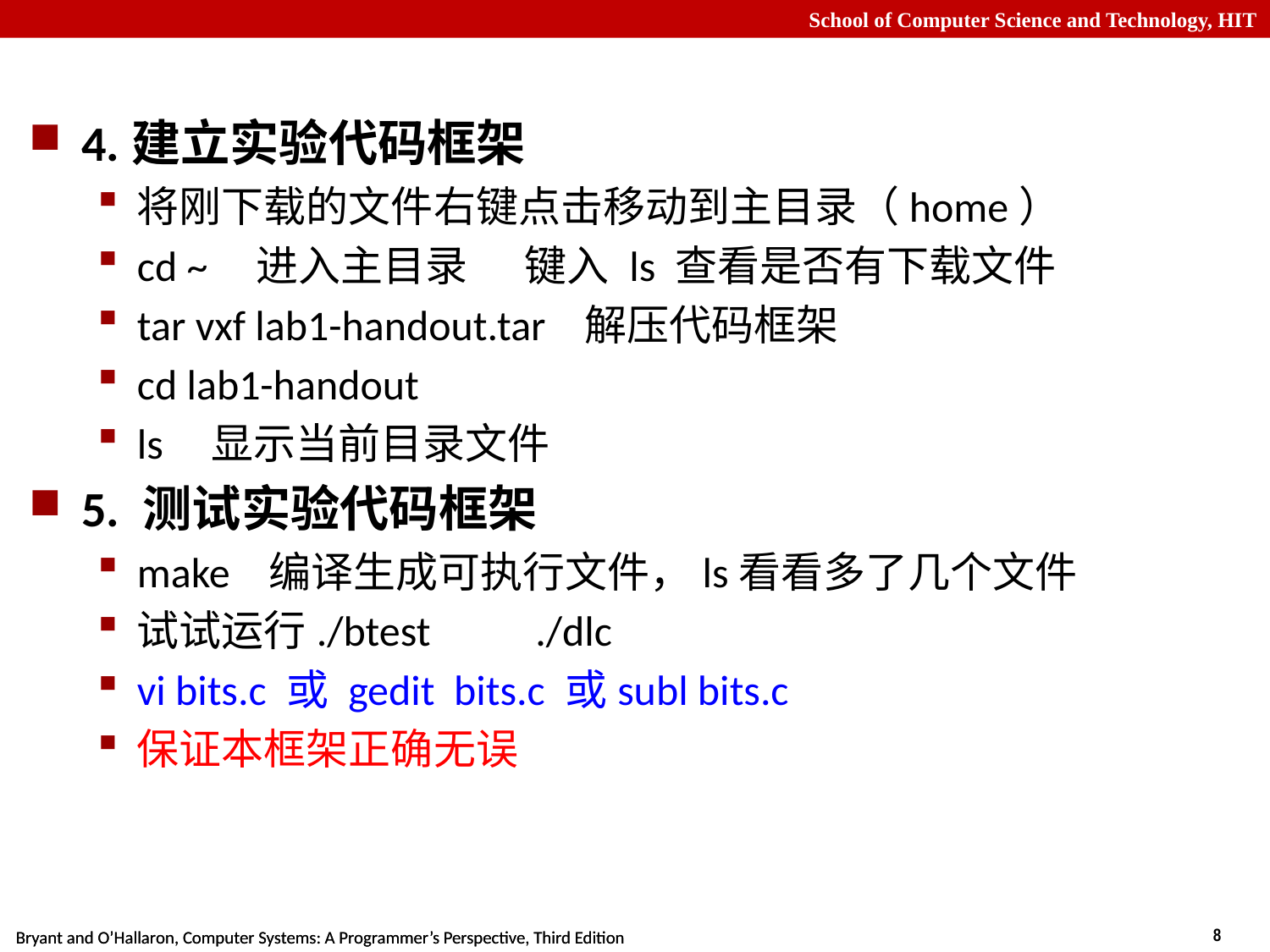

4.建立实验代码框架
将刚下载的文件右键点击移动到主目录（home）
cd ~    进入主目录      键入 ls 查看是否有下载文件
tar vxf lab1-handout.tar   解压代码框架
cd lab1-handout
ls    显示当前目录文件
5. 测试实验代码框架
make   编译生成可执行文件，ls看看多了几个文件
试试运行./btest           ./dlc
vi bits.c 或 gedit  bits.c 或subl bits.c
保证本框架正确无误